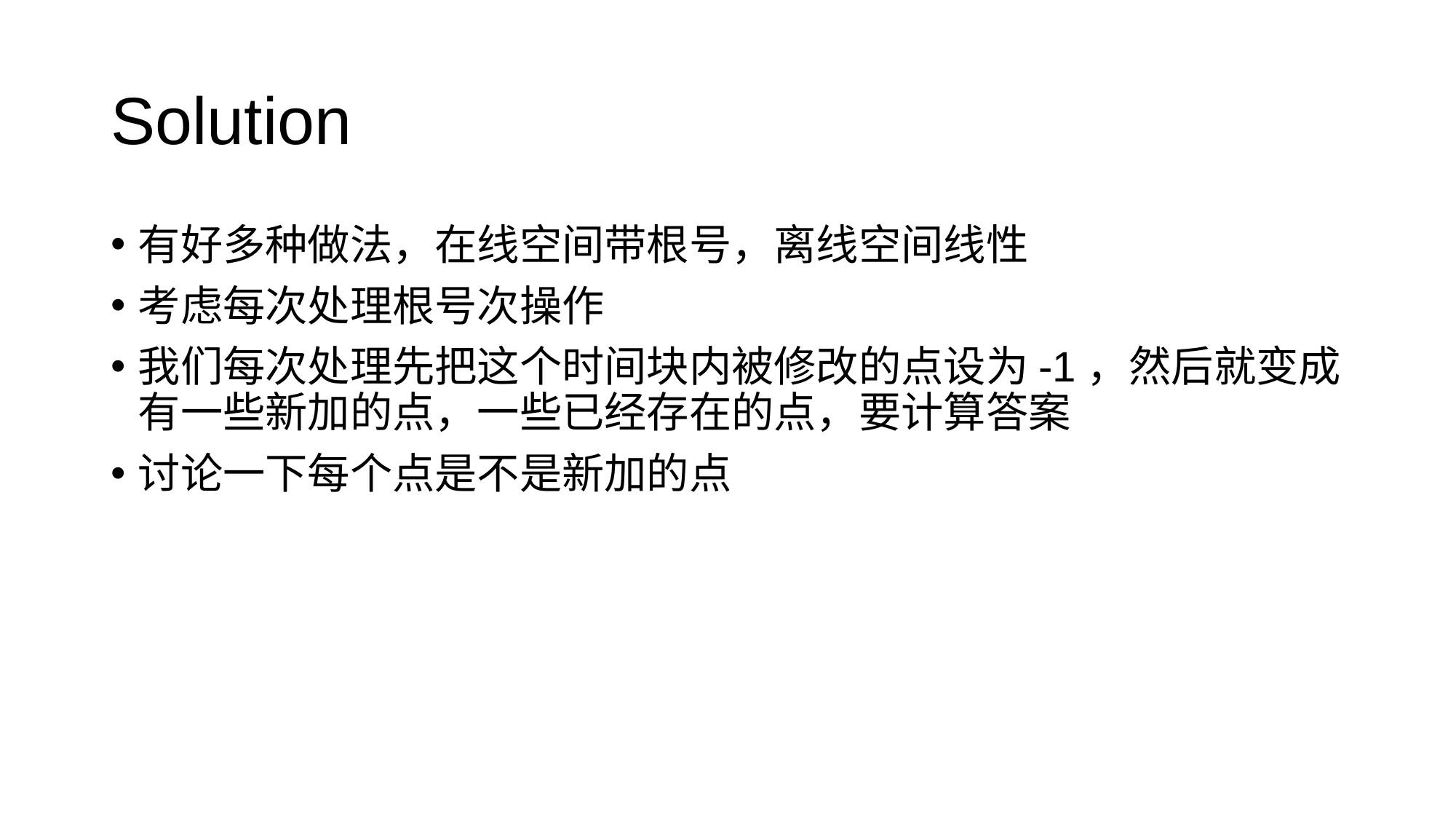

# Solution
有好多种做法，在线空间带根号，离线空间线性
考虑每次处理根号次操作
我们每次处理先把这个时间块内被修改的点设为-1，然后就变成有一些新加的点，一些已经存在的点，要计算答案
讨论一下每个点是不是新加的点